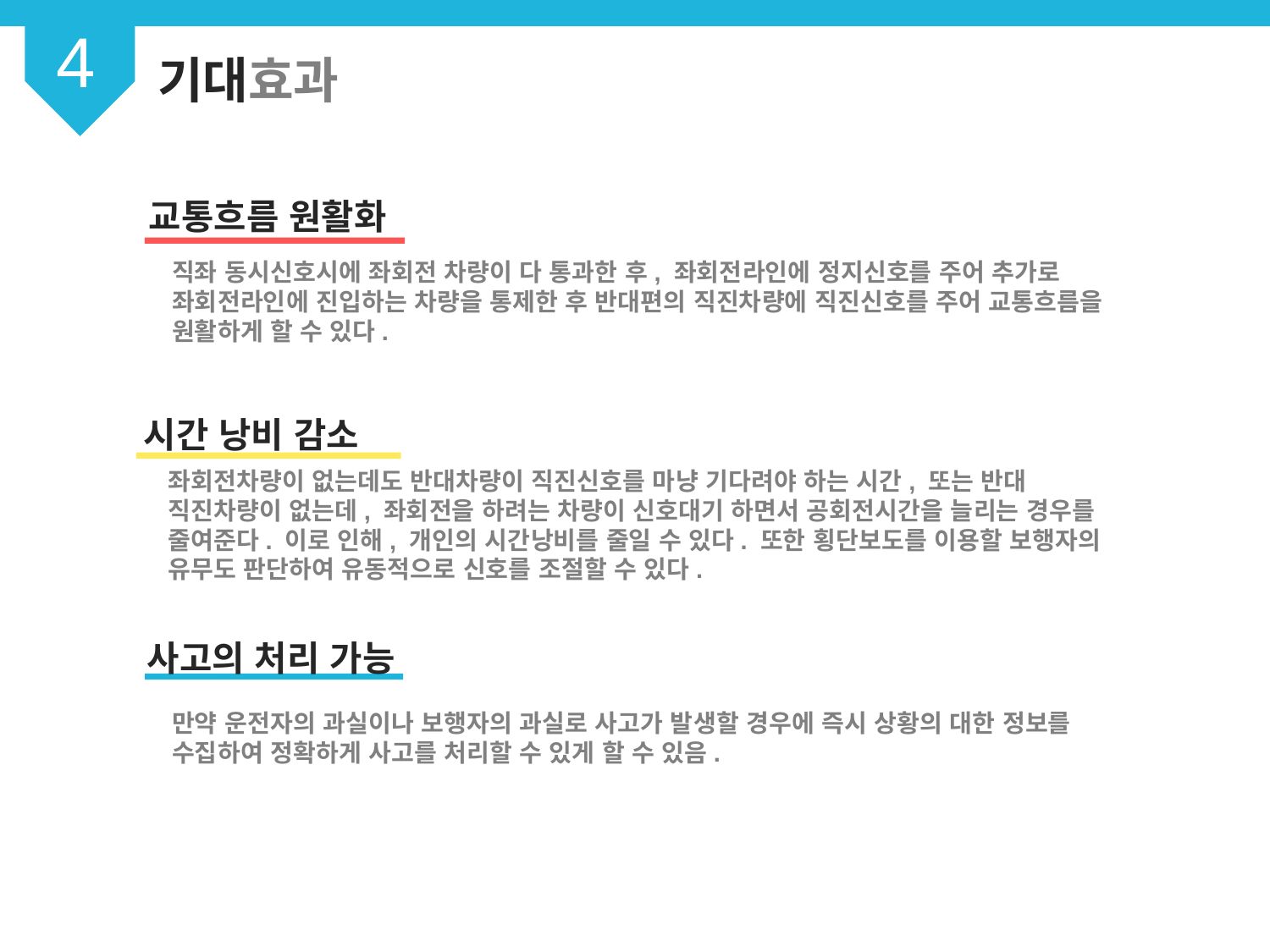

4

기대효과
교통흐름 원활화
직좌 동시신호시에 좌회전 차량이 다 통과한 후, 좌회전라인에 정지신호를 주어 추가로 좌회전라인에 진입하는 차량을 통제한 후 반대편의 직진차량에 직진신호를 주어 교통흐름을 원활하게 할 수 있다.

시간 낭비 감소

좌회전차량이 없는데도 반대차량이 직진신호를 마냥 기다려야 하는 시간, 또는 반대 직진차량이 없는데, 좌회전을 하려는 차량이 신호대기 하면서 공회전시간을 늘리는 경우를 줄여준다. 이로 인해, 개인의 시간낭비를 줄일 수 있다. 또한 횡단보도를 이용할 보행자의 유무도 판단하여 유동적으로 신호를 조절할 수 있다.
사고의 처리 가능
만약 운전자의 과실이나 보행자의 과실로 사고가 발생할 경우에 즉시 상황의 대한 정보를 수집하여 정확하게 사고를 처리할 수 있게 할 수 있음.